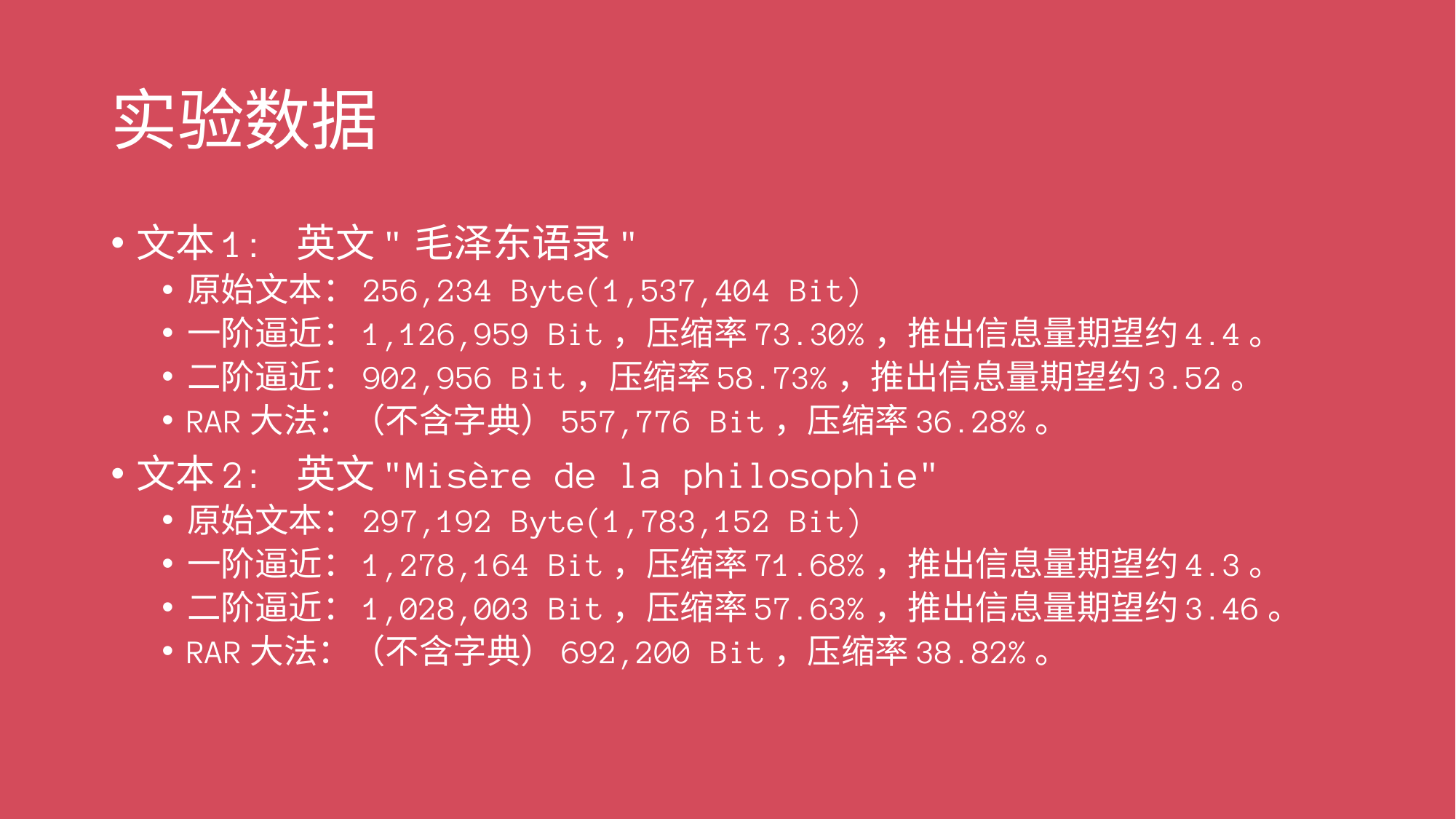

# 实验数据
文本1: 英文"毛泽东语录"
原始文本：256,234 Byte(1,537,404 Bit)
一阶逼近：1,126,959 Bit，压缩率73.30%，推出信息量期望约4.4。
二阶逼近：902,956 Bit，压缩率58.73%，推出信息量期望约3.52。
RAR大法：（不含字典）557,776 Bit，压缩率36.28%。
文本2: 英文"Misère de la philosophie"
原始文本：297,192 Byte(1,783,152 Bit)
一阶逼近：1,278,164 Bit，压缩率71.68%，推出信息量期望约4.3。
二阶逼近：1,028,003 Bit，压缩率57.63%，推出信息量期望约3.46。
RAR大法：（不含字典）692,200 Bit，压缩率38.82%。